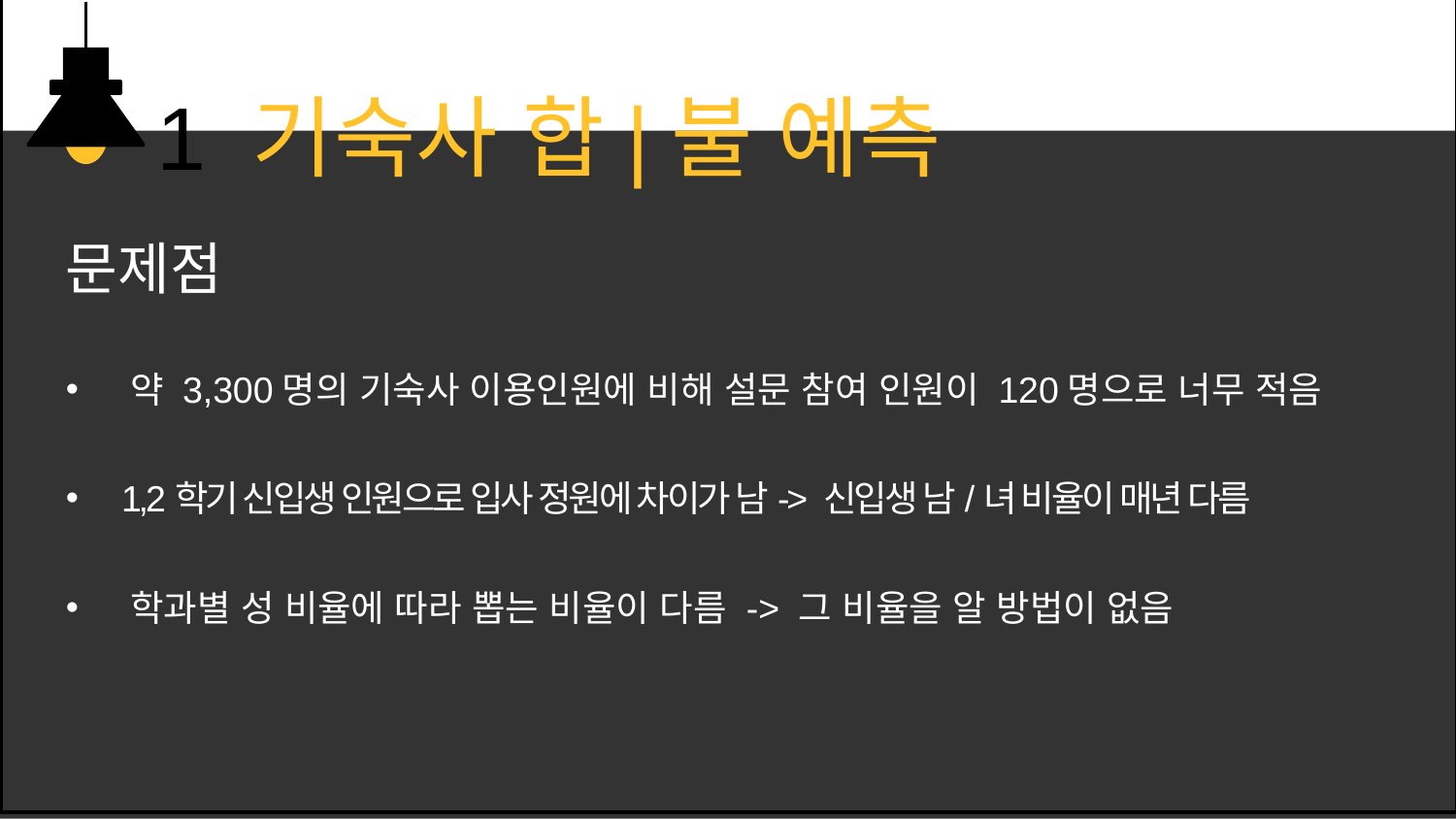

1 기숙사 합|불 예측
문제점
 약 3,300명의 기숙사 이용인원에 비해 설문 참여 인원이 120명으로 너무 적음
 1,2학기 신입생 인원으로 입사 정원에 차이가 남-> 신입생 남/녀 비율이 매년 다름
 학과별 성 비율에 따라 뽑는 비율이 다름 -> 그 비율을 알 방법이 없음